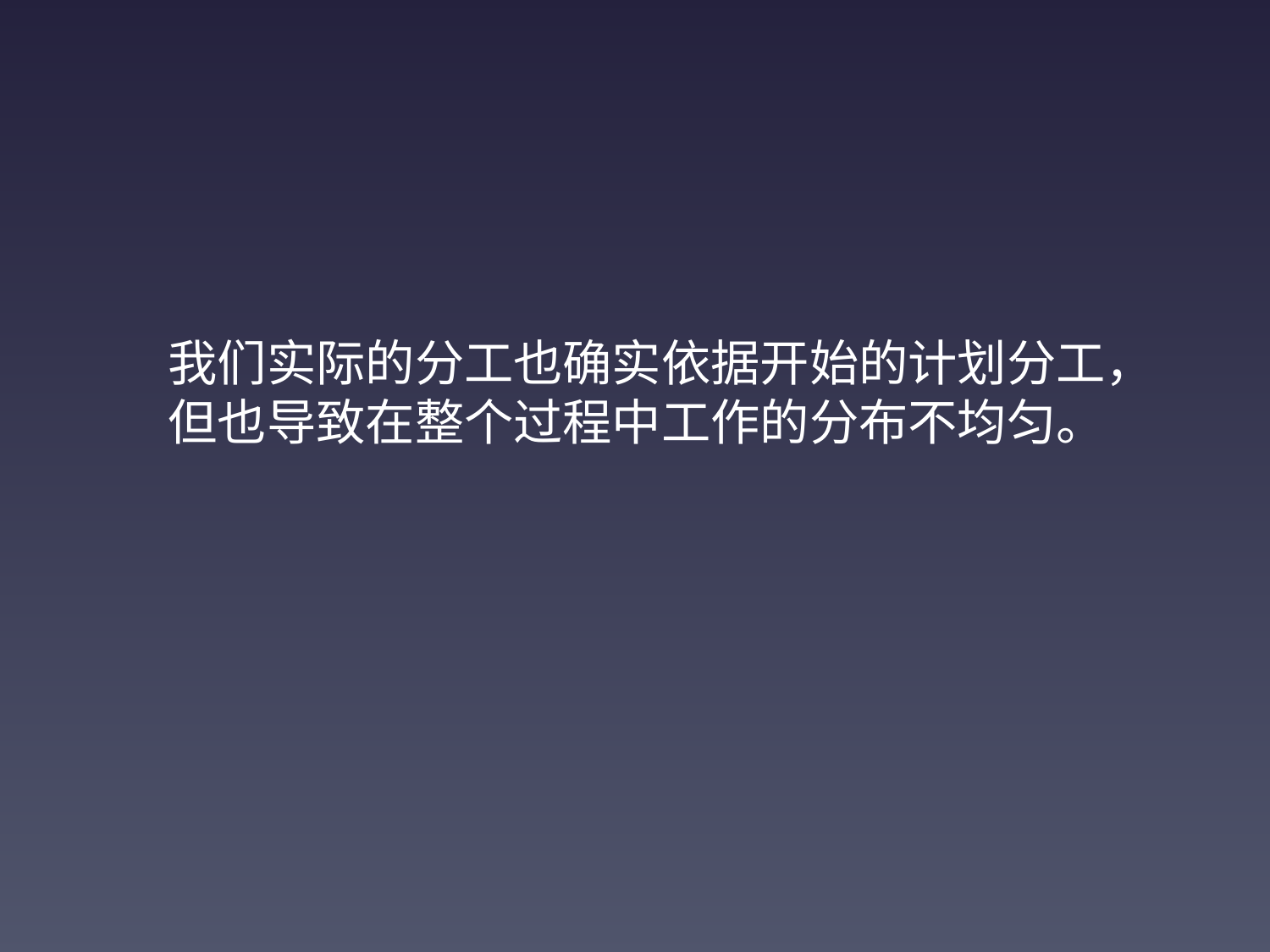

我们实际的分工也确实依据开始的计划分工，但也导致在整个过程中工作的分布不均匀。